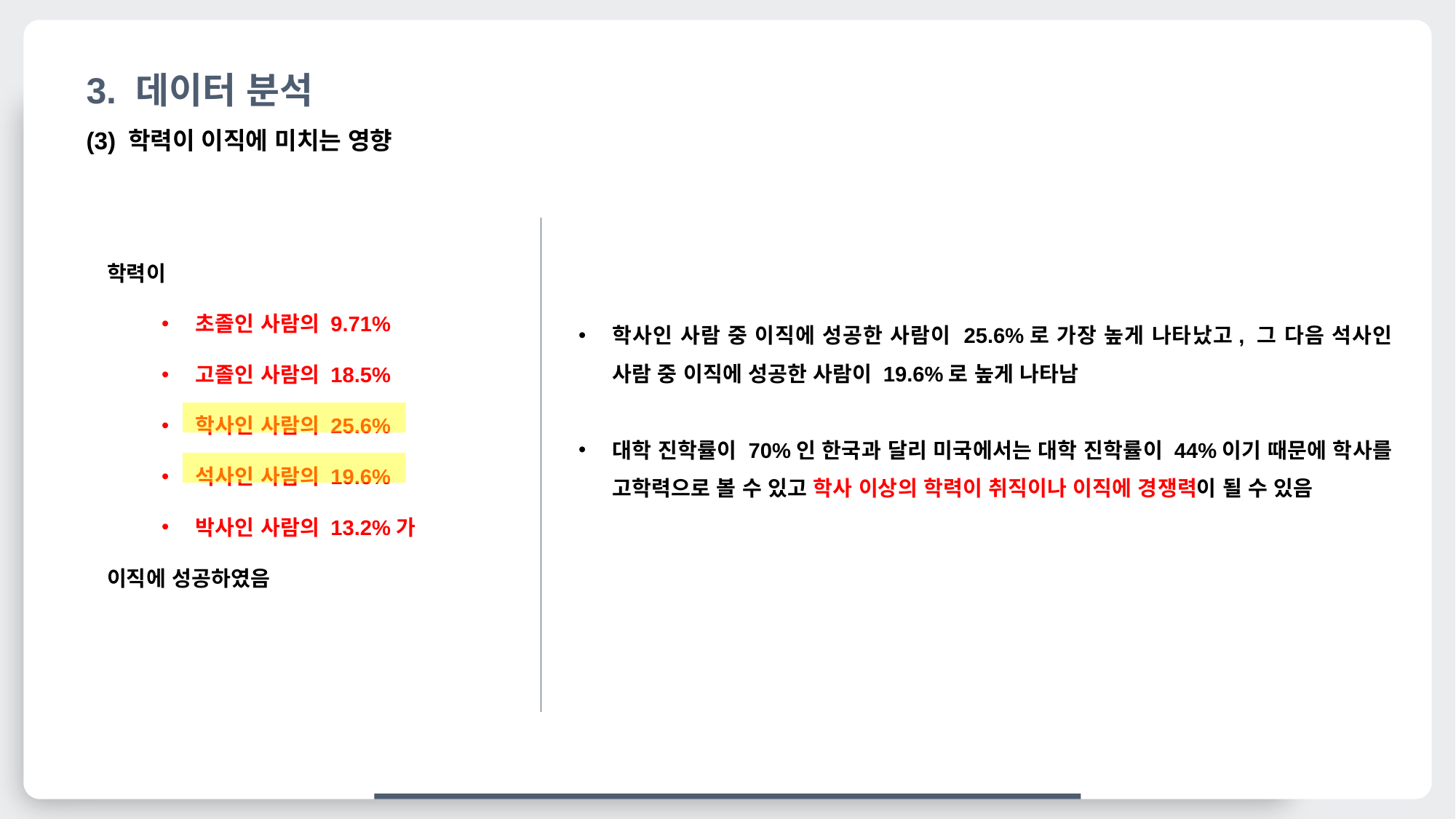

3. 데이터 분석
(3) 학력이 이직에 미치는 영향
학력이
초졸인 사람의 9.71%
고졸인 사람의 18.5%
학사인 사람의 25.6%
석사인 사람의 19.6%
박사인 사람의 13.2%가
이직에 성공하였음
학사인 사람 중 이직에 성공한 사람이 25.6%로 가장 높게 나타났고, 그 다음 석사인 사람 중 이직에 성공한 사람이 19.6%로 높게 나타남

대학 진학률이 70%인 한국과 달리 미국에서는 대학 진학률이 44%이기 때문에 학사를 고학력으로 볼 수 있고 학사 이상의 학력이 취직이나 이직에 경쟁력이 될 수 있음